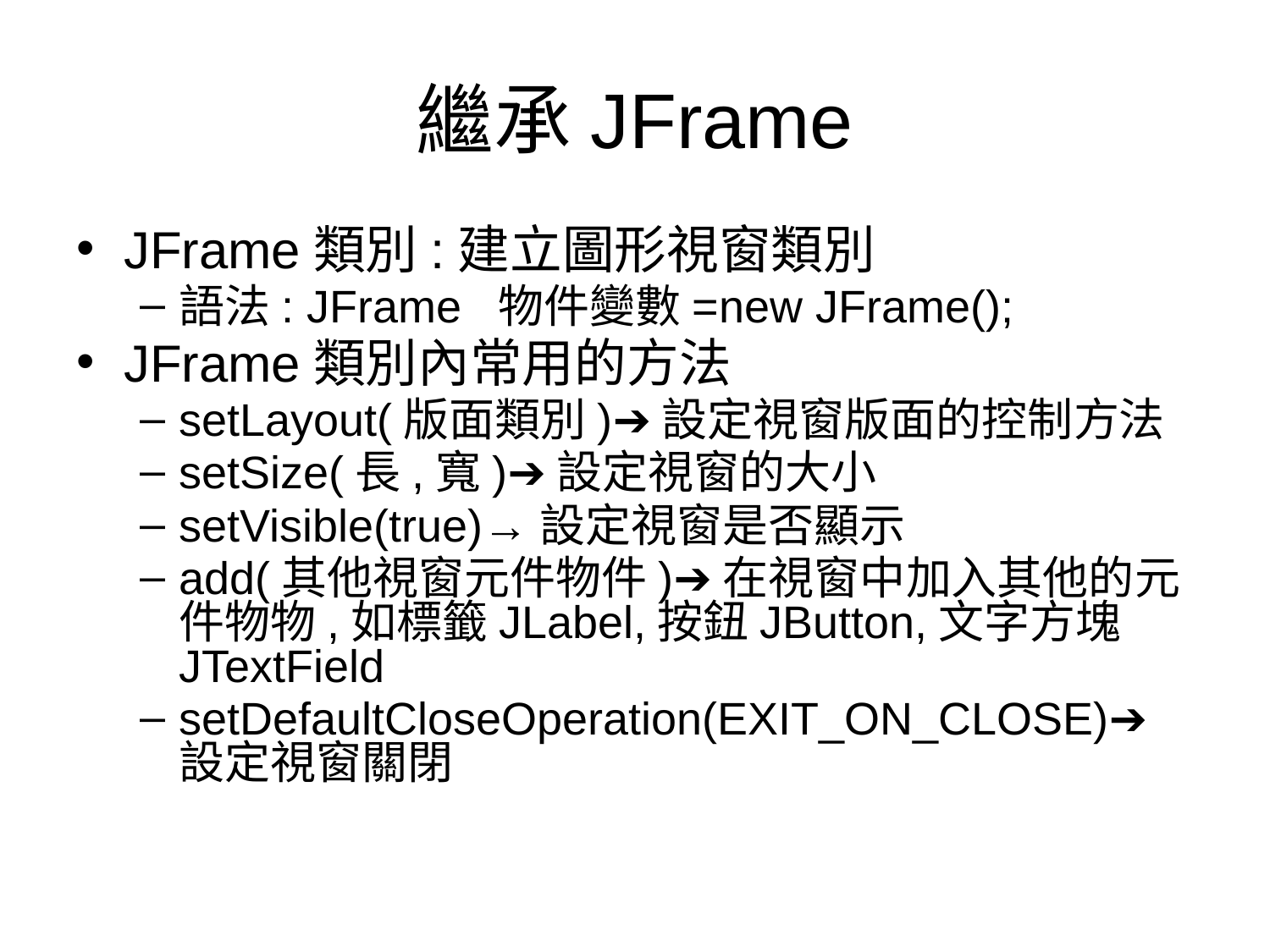

# 繼承JFrame
JFrame類別:建立圖形視窗類別
語法: JFrame  物件變數=new JFrame();
JFrame類別內常用的方法
setLayout(版面類別)➔設定視窗版面的控制方法
setSize(長,寬)➔設定視窗的大小
setVisible(true)→設定視窗是否顯示
add(其他視窗元件物件)➔在視窗中加入其他的元件物物,如標籤JLabel,按鈕JButton,文字方塊JTextField
setDefaultCloseOperation(EXIT_ON_CLOSE)➔設定視窗關閉